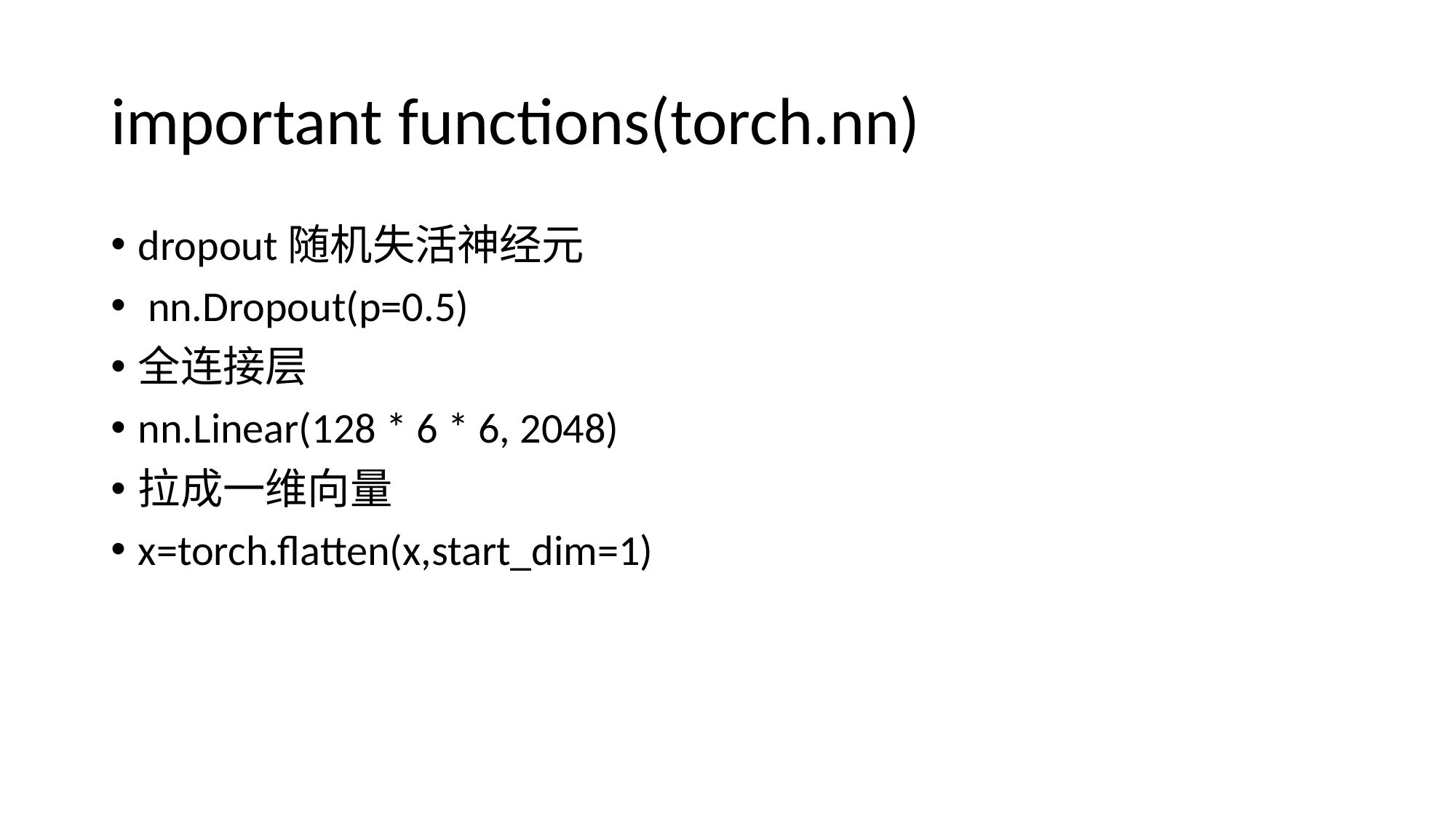

# important functions(torch.nn)
dropout随机失活神经元
 nn.Dropout(p=0.5)
全连接层
nn.Linear(128 * 6 * 6, 2048)
拉成一维向量
x=torch.flatten(x,start_dim=1)